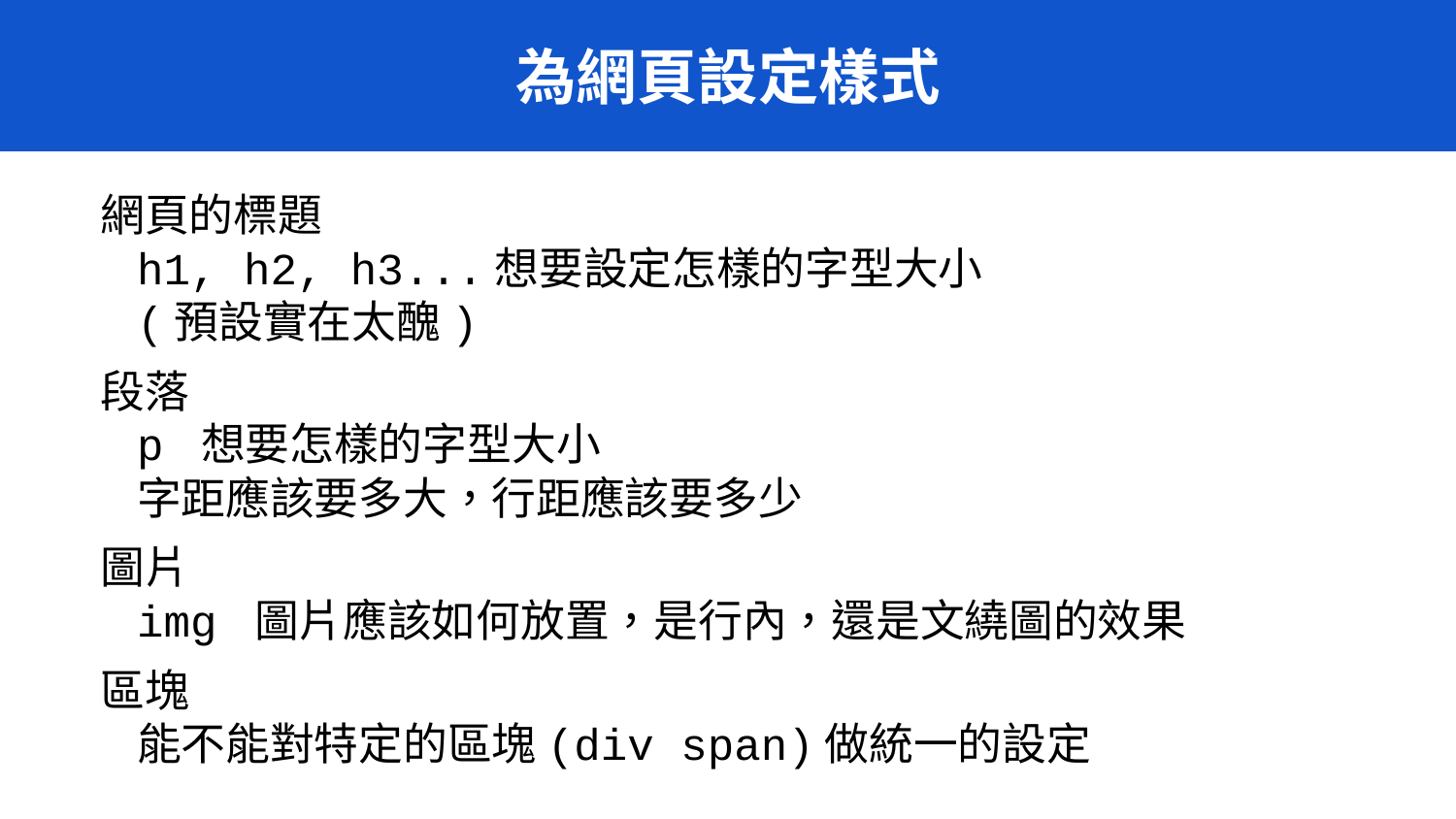

# 為網頁設定樣式
網頁的標題
h1, h2, h3...想要設定怎樣的字型大小
(預設實在太醜)
段落
p 想要怎樣的字型大小
字距應該要多大，行距應該要多少
圖片
img 圖片應該如何放置，是行內，還是文繞圖的效果
區塊
能不能對特定的區塊(div span)做統一的設定